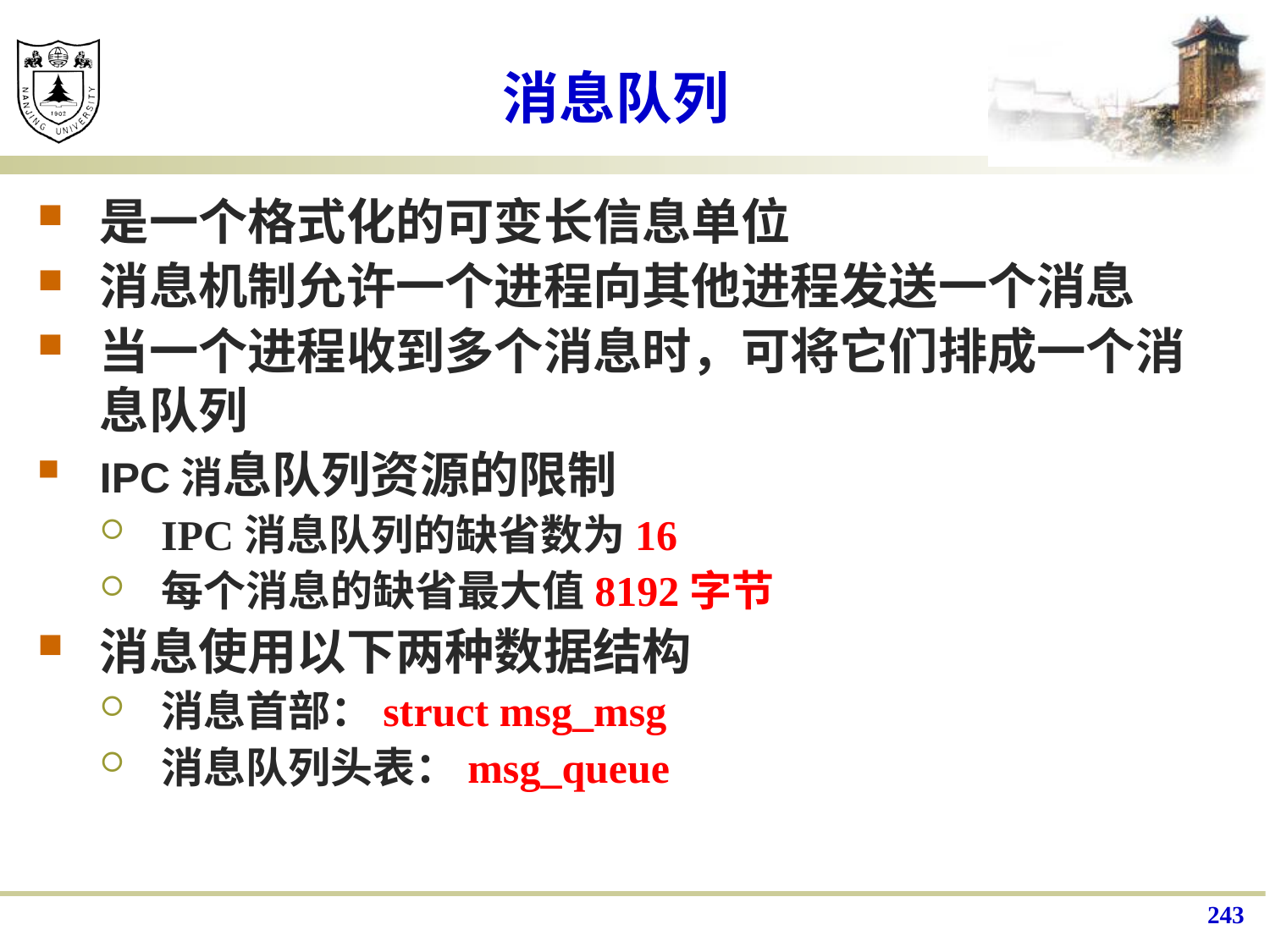

# 消息队列
是一个格式化的可变长信息单位
消息机制允许一个进程向其他进程发送一个消息
当一个进程收到多个消息时，可将它们排成一个消息队列
IPC消息队列资源的限制
IPC消息队列的缺省数为16
每个消息的缺省最大值8192字节
消息使用以下两种数据结构
消息首部：struct msg_msg
消息队列头表：msg_queue
243